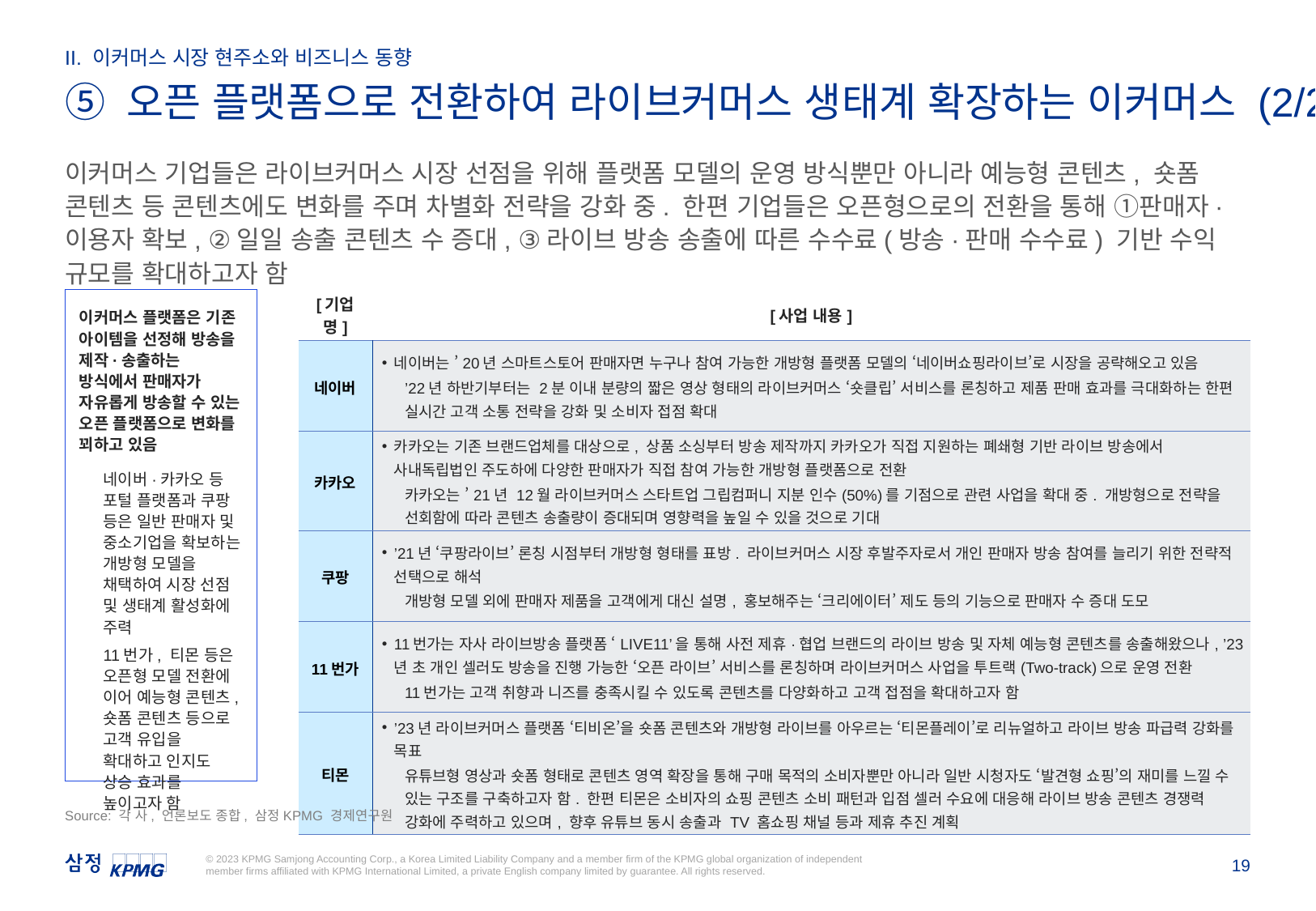

II. 이커머스 시장 현주소와 비즈니스 동향
⑤ 오픈 플랫폼으로 전환하여 라이브커머스 생태계 확장하는 이커머스 (2/2)
이커머스 기업들은 라이브커머스 시장 선점을 위해 플랫폼 모델의 운영 방식뿐만 아니라 예능형 콘텐츠, 숏폼 콘텐츠 등 콘텐츠에도 변화를 주며 차별화 전략을 강화 중. 한편 기업들은 오픈형으로의 전환을 통해 ①판매자·이용자 확보, ②일일 송출 콘텐츠 수 증대, ③라이브 방송 송출에 따른 수수료(방송·판매 수수료) 기반 수익 규모를 확대하고자 함
이커머스 플랫폼은 기존 아이템을 선정해 방송을 제작·송출하는 방식에서 판매자가 자유롭게 방송할 수 있는 오픈 플랫폼으로 변화를 꾀하고 있음
네이버·카카오 등 포털 플랫폼과 쿠팡 등은 일반 판매자 및 중소기업을 확보하는 개방형 모델을 채택하여 시장 선점 및 생태계 활성화에 주력
11번가, 티몬 등은 오픈형 모델 전환에 이어 예능형 콘텐츠, 숏폼 콘텐츠 등으로 고객 유입을 확대하고 인지도 상승 효과를 높이고자 함

| [기업명] | [사업 내용] |
| --- | --- |
| 네이버 | 네이버는 ’20년 스마트스토어 판매자면 누구나 참여 가능한 개방형 플랫폼 모델의 ‘네이버쇼핑라이브’로 시장을 공략해오고 있음 ’22년 하반기부터는 2분 이내 분량의 짧은 영상 형태의 라이브커머스 ‘숏클립’ 서비스를 론칭하고 제품 판매 효과를 극대화하는 한편 실시간 고객 소통 전략을 강화 및 소비자 접점 확대 |
| 카카오 | 카카오는 기존 브랜드업체를 대상으로, 상품 소싱부터 방송 제작까지 카카오가 직접 지원하는 폐쇄형 기반 라이브 방송에서 사내독립법인 주도하에 다양한 판매자가 직접 참여 가능한 개방형 플랫폼으로 전환 카카오는 ’21년 12월 라이브커머스 스타트업 그립컴퍼니 지분 인수(50%)를 기점으로 관련 사업을 확대 중. 개방형으로 전략을 선회함에 따라 콘텐츠 송출량이 증대되며 영향력을 높일 수 있을 것으로 기대 |
| 쿠팡 | ’21년 ‘쿠팡라이브’ 론칭 시점부터 개방형 형태를 표방. 라이브커머스 시장 후발주자로서 개인 판매자 방송 참여를 늘리기 위한 전략적 선택으로 해석 개방형 모델 외에 판매자 제품을 고객에게 대신 설명, 홍보해주는 ‘크리에이터’ 제도 등의 기능으로 판매자 수 증대 도모 |
| 11번가 | 11번가는 자사 라이브방송 플랫폼 ‘LIVE11’을 통해 사전 제휴·협업 브랜드의 라이브 방송 및 자체 예능형 콘텐츠를 송출해왔으나, ’23년 초 개인 셀러도 방송을 진행 가능한 ‘오픈 라이브’ 서비스를 론칭하며 라이브커머스 사업을 투트랙(Two-track)으로 운영 전환 11번가는 고객 취향과 니즈를 충족시킬 수 있도록 콘텐츠를 다양화하고 고객 접점을 확대하고자 함 |
| 티몬 | ’23년 라이브커머스 플랫폼 ‘티비온’을 숏폼 콘텐츠와 개방형 라이브를 아우르는 ‘티몬플레이’로 리뉴얼하고 라이브 방송 파급력 강화를 목표 유튜브형 영상과 숏폼 형태로 콘텐츠 영역 확장을 통해 구매 목적의 소비자뿐만 아니라 일반 시청자도 ‘발견형 쇼핑’의 재미를 느낄 수 있는 구조를 구축하고자 함. 한편 티몬은 소비자의 쇼핑 콘텐츠 소비 패턴과 입점 셀러 수요에 대응해 라이브 방송 콘텐츠 경쟁력 강화에 주력하고 있으며, 향후 유튜브 동시 송출과 TV 홈쇼핑 채널 등과 제휴 추진 계획 |
Source: 각 사, 언론보도 종합, 삼정KPMG 경제연구원